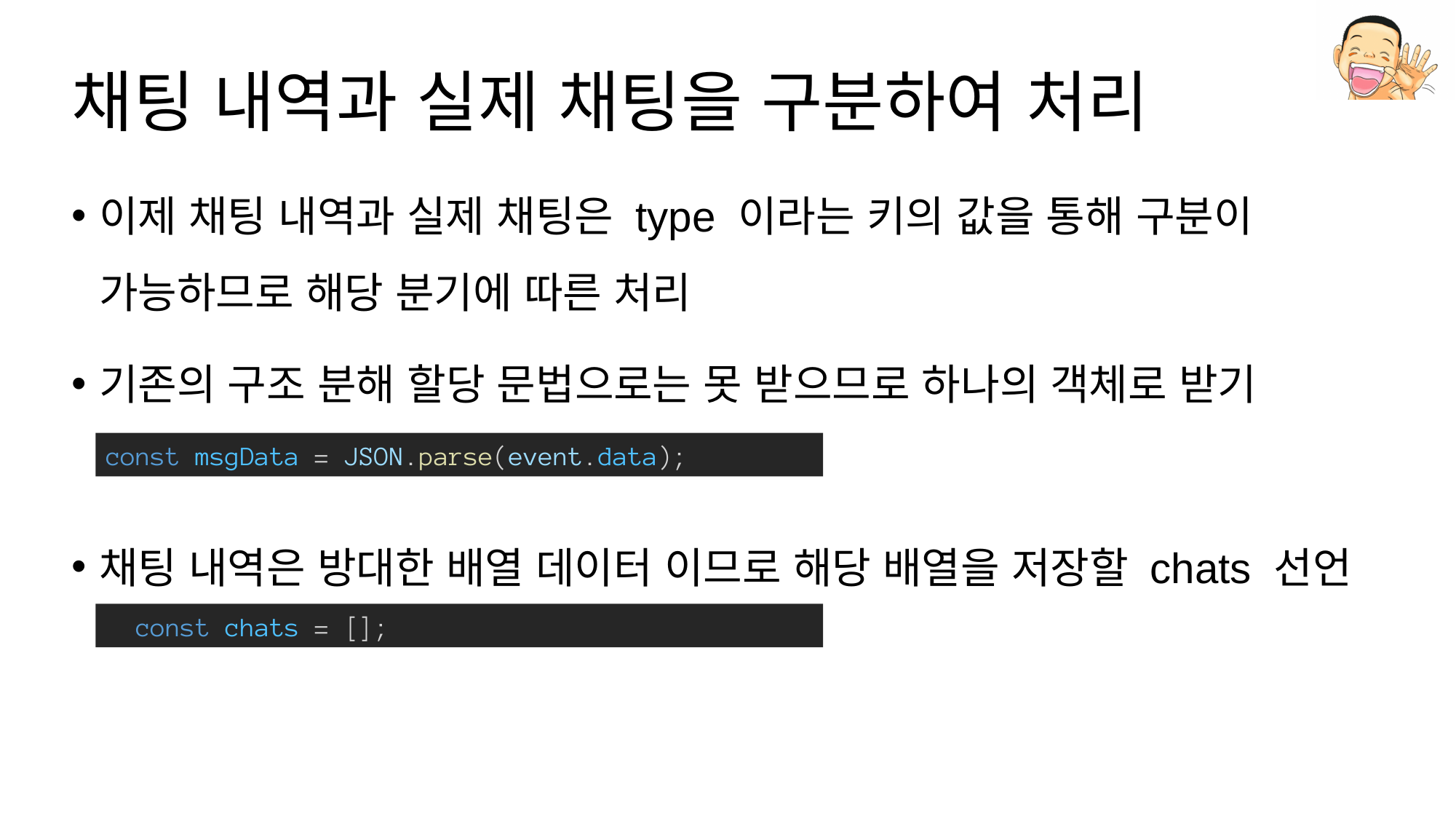

# 채팅 내역과 실제 채팅을 구분하여 처리
이제 채팅 내역과 실제 채팅은 type 이라는 키의 값을 통해 구분이 가능하므로 해당 분기에 따른 처리
기존의 구조 분해 할당 문법으로는 못 받으므로 하나의 객체로 받기

채팅 내역은 방대한 배열 데이터 이므로 해당 배열을 저장할 chats 선언
const msgData = JSON.parse(event.data);
  const chats = [];